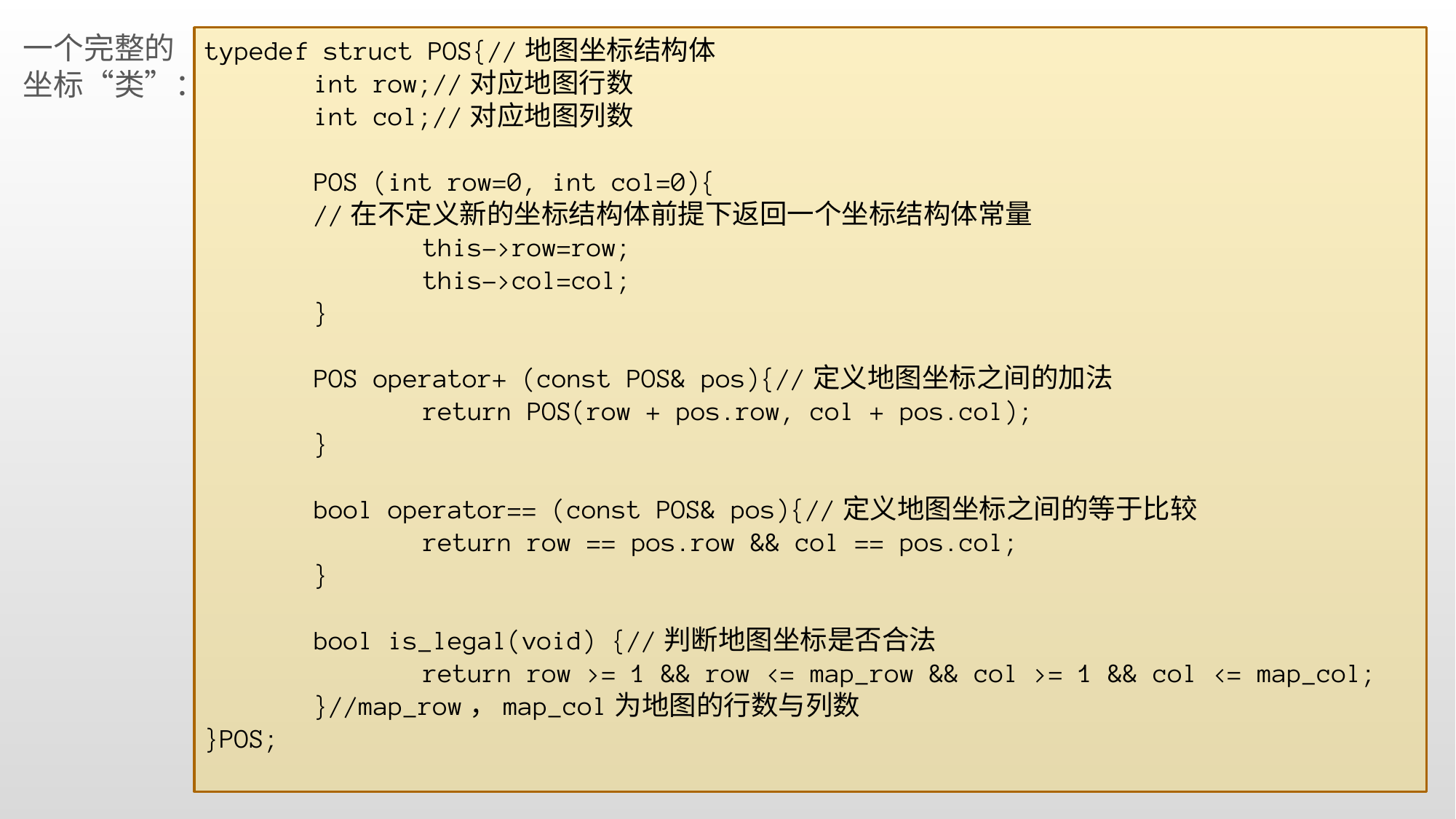

一个完整的坐标“类”：
typedef struct POS{//地图坐标结构体
	int row;//对应地图行数
	int col;//对应地图列数

	POS (int row=0, int col=0){
	//在不定义新的坐标结构体前提下返回一个坐标结构体常量
		this->row=row;
		this->col=col;
	}

	POS operator+ (const POS& pos){//定义地图坐标之间的加法
    		return POS(row + pos.row, col + pos.col);
	}

	bool operator== (const POS& pos){//定义地图坐标之间的等于比较
        	return row == pos.row && col == pos.col;
	}

	bool is_legal(void) {//判断地图坐标是否合法
       		return row >= 1 && row <= map_row && col >= 1 && col <= map_col;
	}//map_row，map_col为地图的行数与列数
}POS;